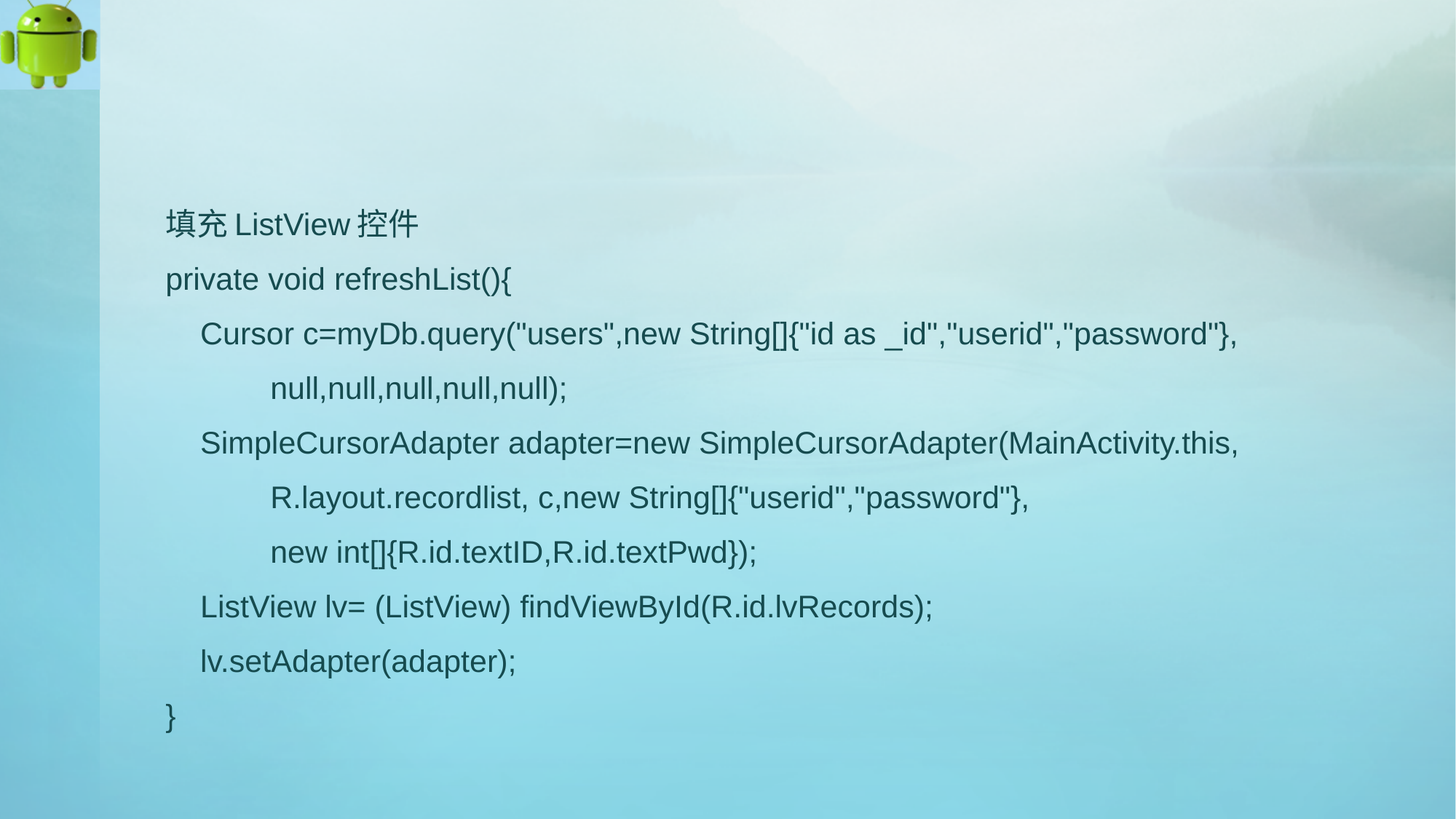

#
填充ListView控件
private void refreshList(){
    Cursor c=myDb.query("users",new String[]{"id as _id","userid","password"},
            null,null,null,null,null);
    SimpleCursorAdapter adapter=new SimpleCursorAdapter(MainActivity.this,
            R.layout.recordlist, c,new String[]{"userid","password"},
            new int[]{R.id.textID,R.id.textPwd});
    ListView lv= (ListView) findViewById(R.id.lvRecords);
    lv.setAdapter(adapter);
}